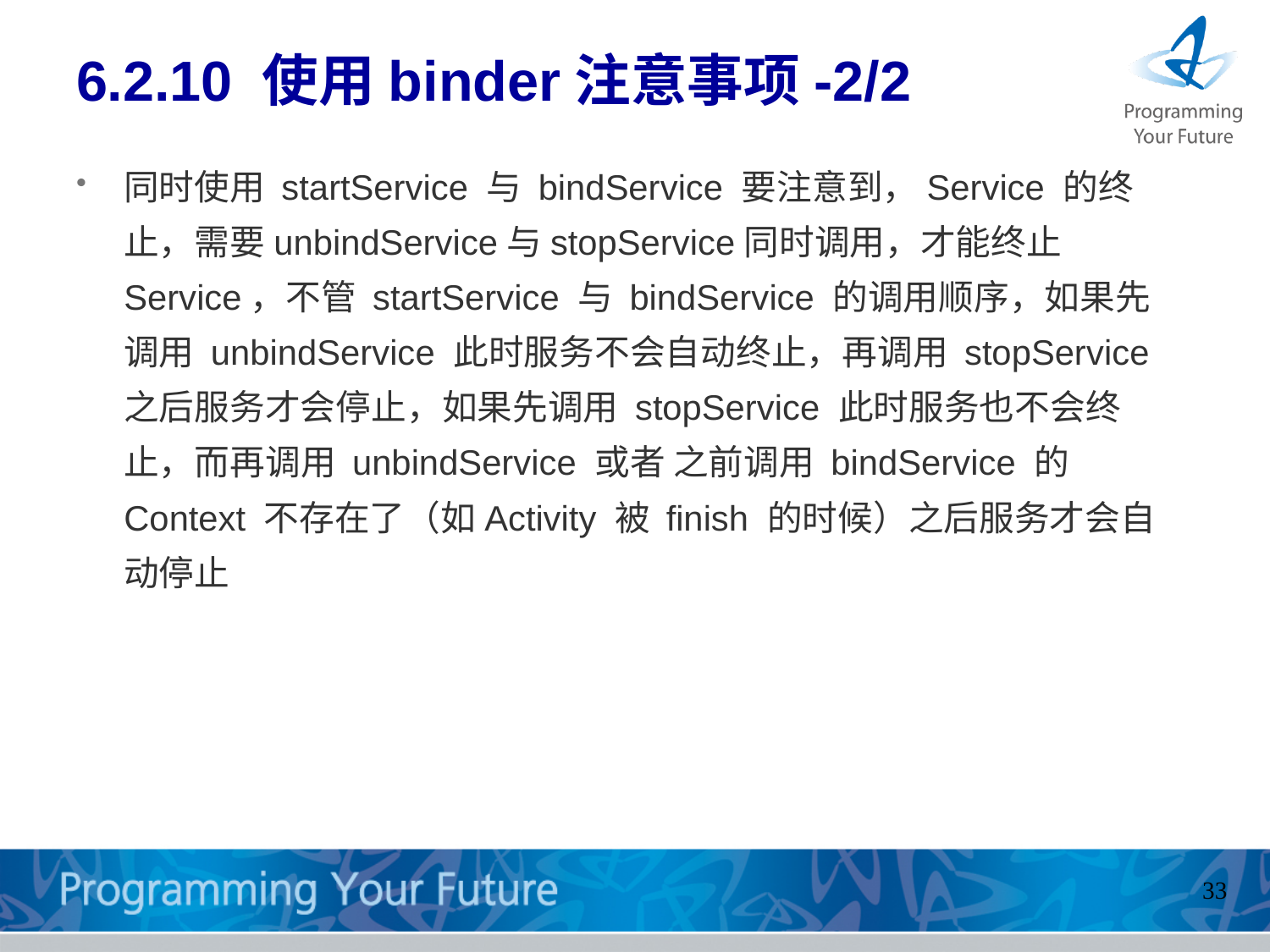

# 6.2.10 使用binder注意事项-2/2
同时使用 startService 与 bindService 要注意到，Service 的终止，需要unbindService与stopService同时调用，才能终止 Service，不管 startService 与 bindService 的调用顺序，如果先调用 unbindService 此时服务不会自动终止，再调用 stopService 之后服务才会停止，如果先调用 stopService 此时服务也不会终止，而再调用 unbindService 或者 之前调用 bindService 的 Context 不存在了（如Activity 被 finish 的时候）之后服务才会自动停止